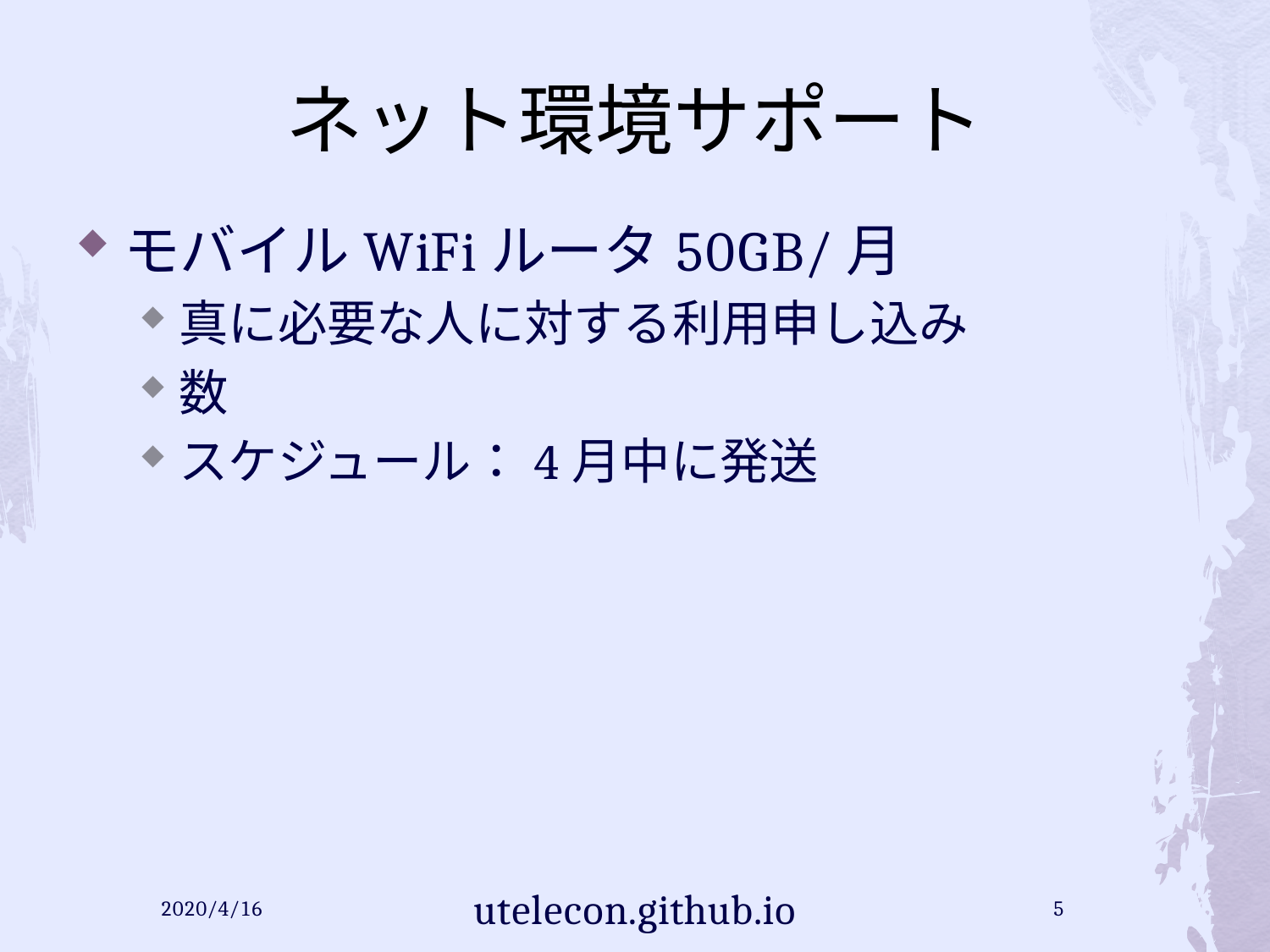

# ネット環境サポート
モバイルWiFiルータ50GB/月
真に必要な人に対する利用申し込み
数
スケジュール：4月中に発送
2020/4/16
utelecon.github.io
5